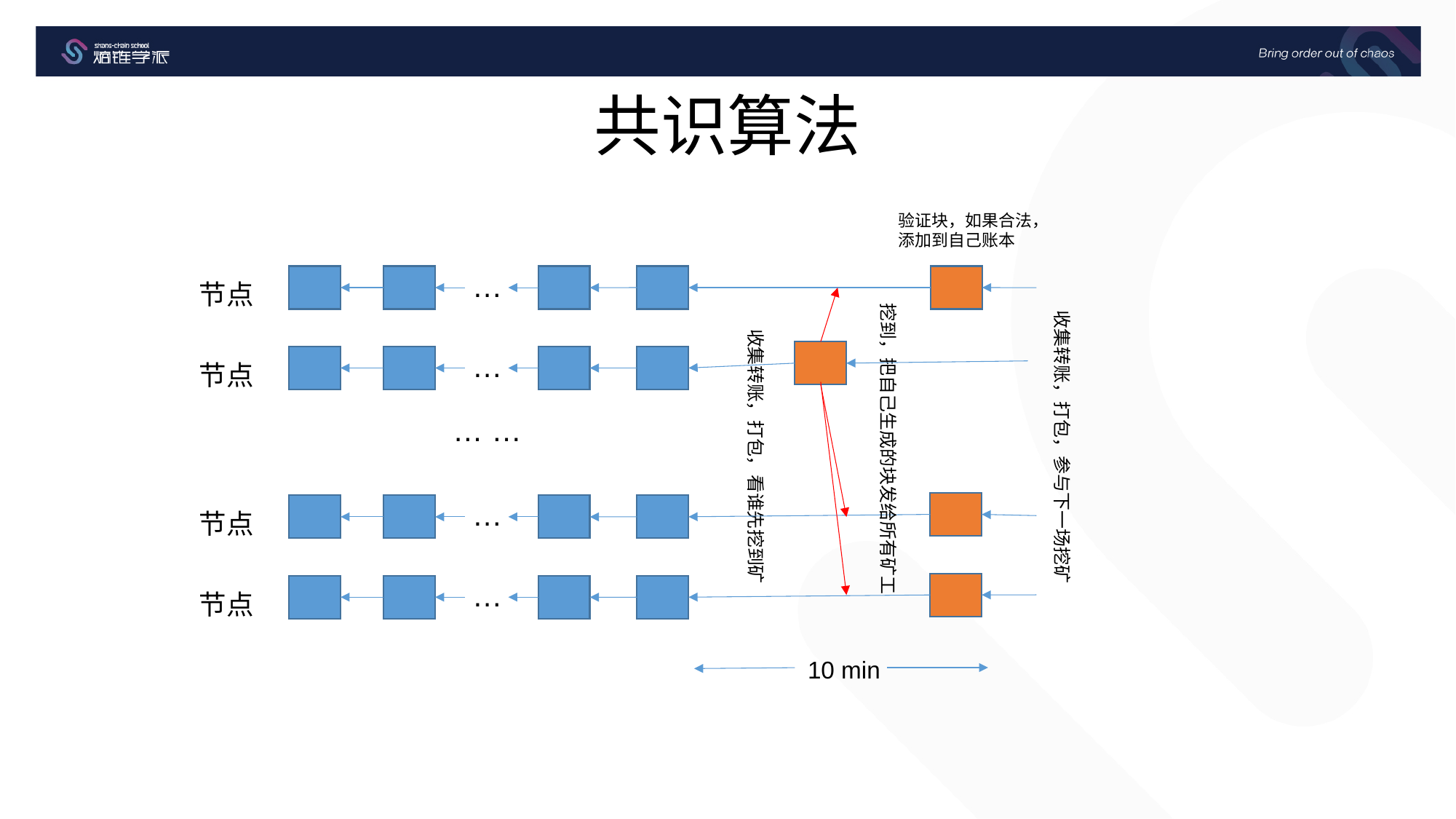

# 共识算法
验证块，如果合法，
添加到自己账本
…

节点
挖到，把自己生成的块发给所有矿工
收集转账，打包，参与下一场挖矿
收集转账，打包，看谁先挖到矿

…

节点
… …
…

节点
…

节点
10 min